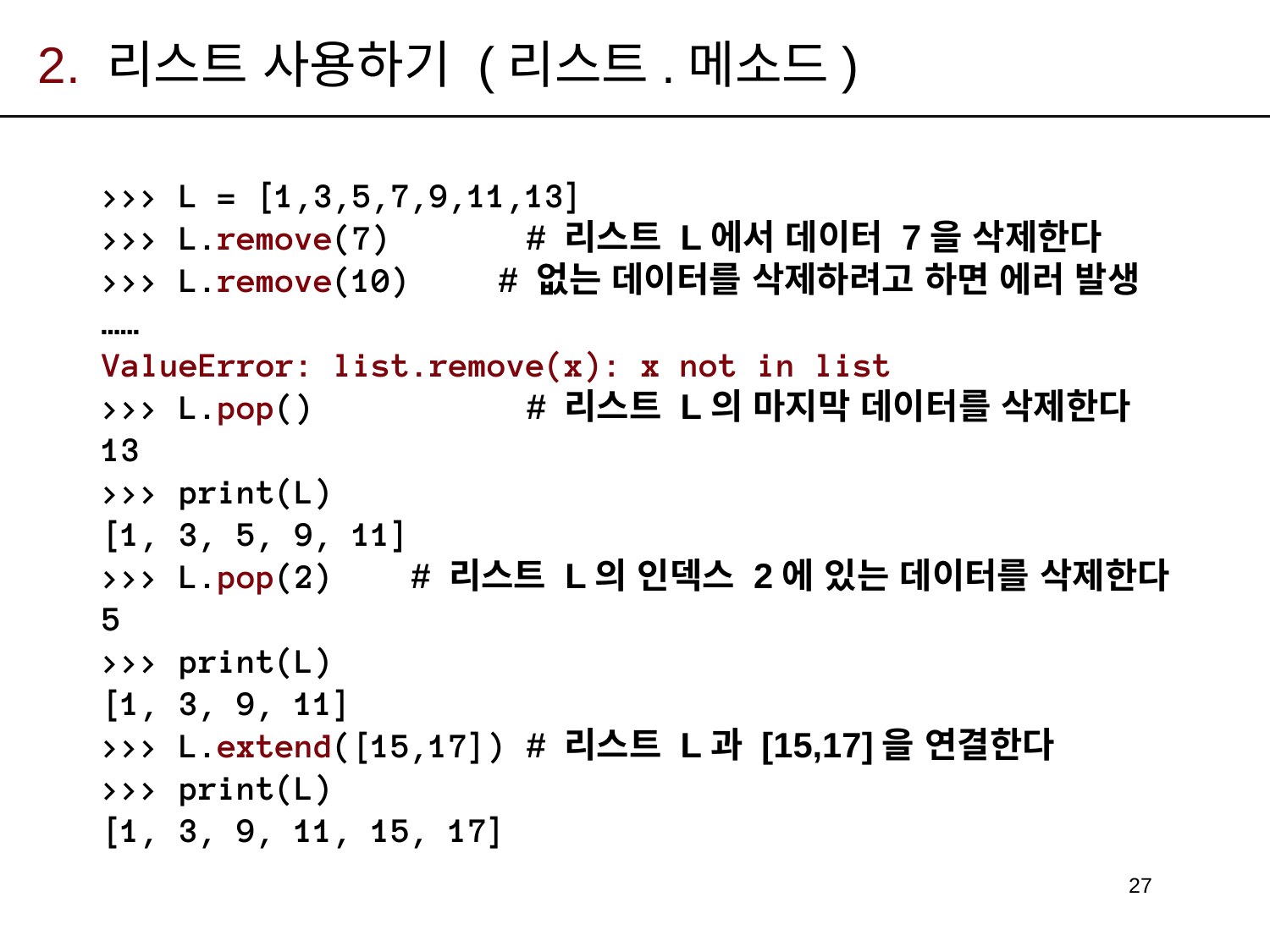

# 2. 리스트 사용하기 (리스트.메소드)
>>> L = [1,3,5,7,9,11,13]
>>> L.remove(7)       # 리스트 L에서 데이터 7을 삭제한다
>>> L.remove(10)         # 없는 데이터를 삭제하려고 하면 에러 발생
……
ValueError: list.remove(x): x not in list
>>> L.pop()           # 리스트 L의 마지막 데이터를 삭제한다
13
>>> print(L)
[1, 3, 5, 9, 11]
>>> L.pop(2)    # 리스트 L의 인덱스 2에 있는 데이터를 삭제한다
5
>>> print(L)
[1, 3, 9, 11]
>>> L.extend([15,17]) # 리스트 L과 [15,17]을 연결한다
>>> print(L)
[1, 3, 9, 11, 15, 17]
27